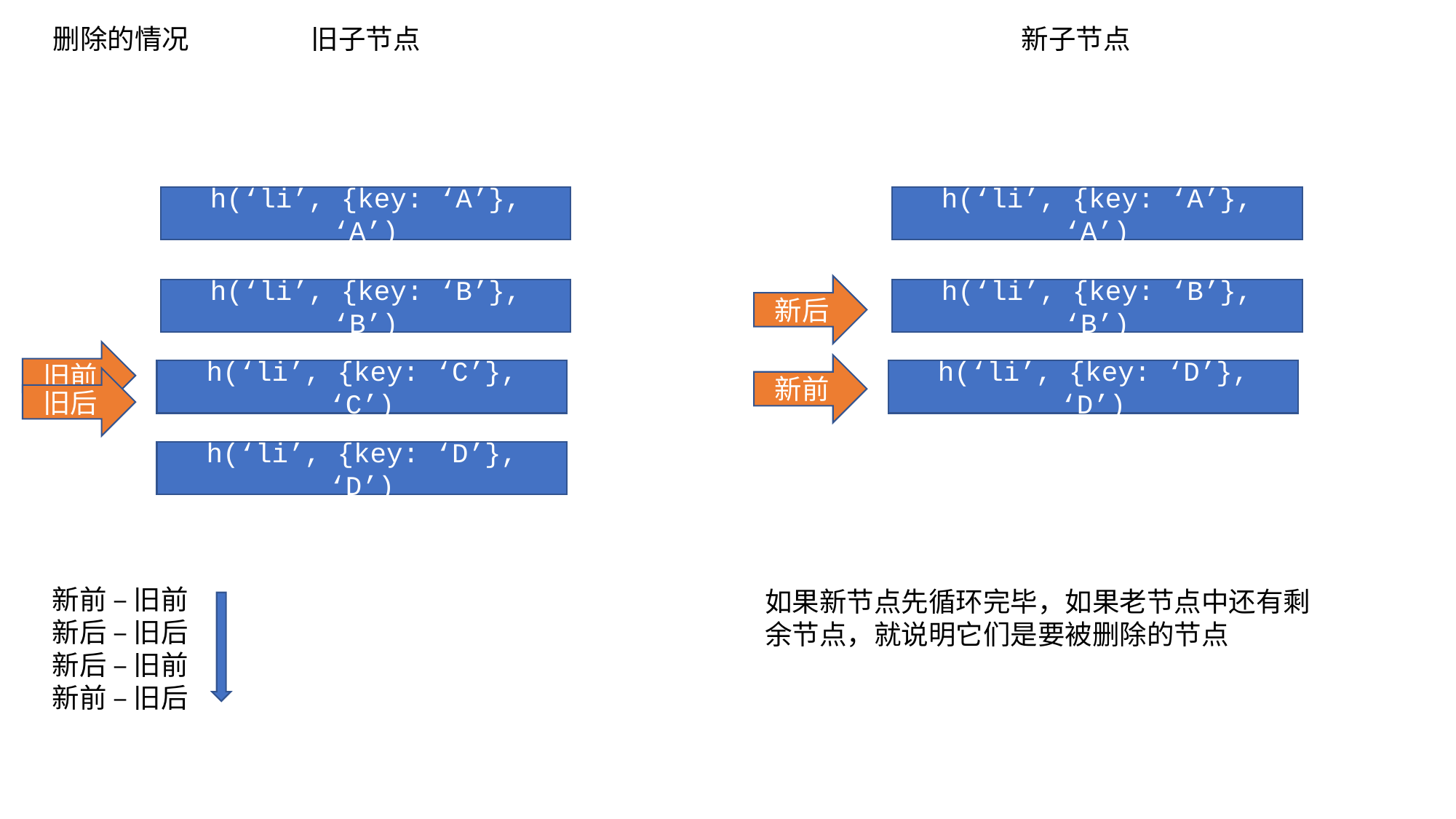

删除的情况
旧子节点
新子节点
h(‘li’, {key: ‘A’}, ‘A’)
h(‘li’, {key: ‘A’}, ‘A’)
新后
h(‘li’, {key: ‘B’}, ‘B’)
h(‘li’, {key: ‘B’}, ‘B’)
旧前
新前
h(‘li’, {key: ‘C’}, ‘C’)
h(‘li’, {key: ‘D’}, ‘D’)
旧后
h(‘li’, {key: ‘D’}, ‘D’)
新前 – 旧前
新后 – 旧后
新后 – 旧前
新前 – 旧后
如果新节点先循环完毕，如果老节点中还有剩余节点，就说明它们是要被删除的节点